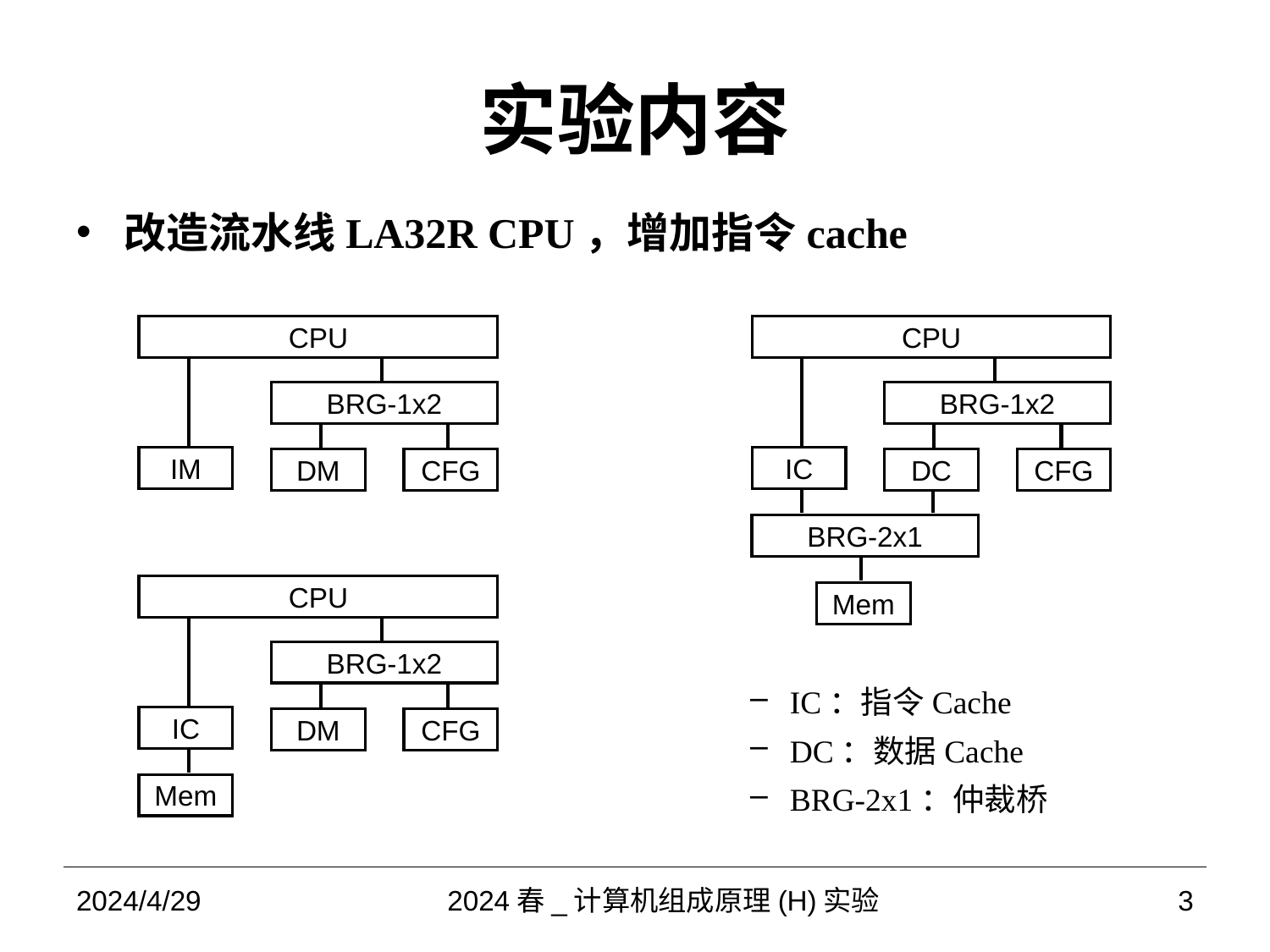

# 实验内容
改造流水线LA32R CPU，增加指令cache

CPU
BRG-1x2
IM
DM
CFG
CPU
BRG-1x2
IC
DC
CFG
BRG-2x1
Mem
CPU
BRG-1x2
IC
DM
CFG
Mem
IC：指令Cache
DC：数据Cache
BRG-2x1：仲裁桥
2024/4/29
2024春_计算机组成原理(H)实验
3